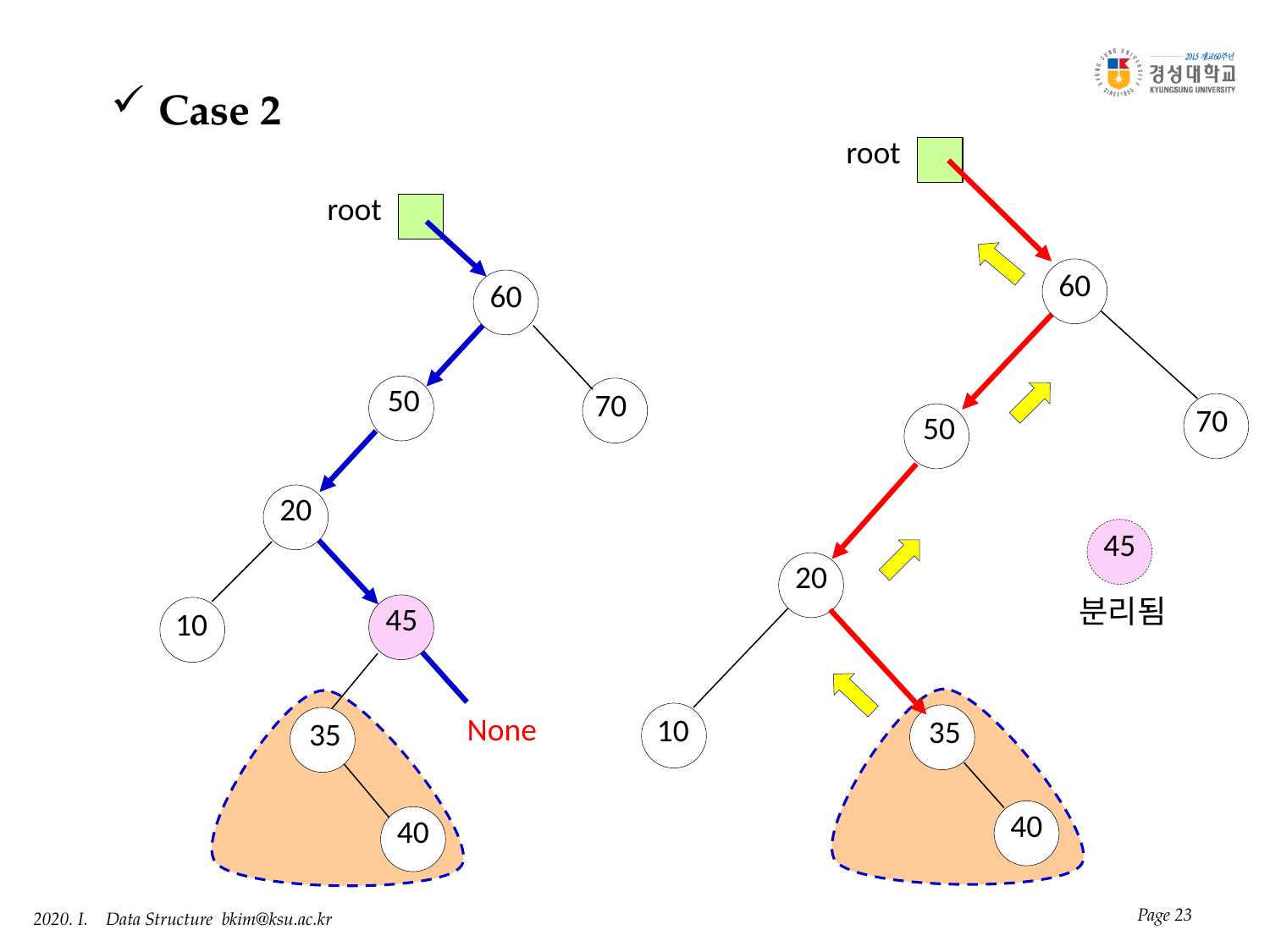

Case 2
root

root

60

60
50

70

70
50

20

45

20

분리됨
45

10

None

10

35

35
40

40

Page 23